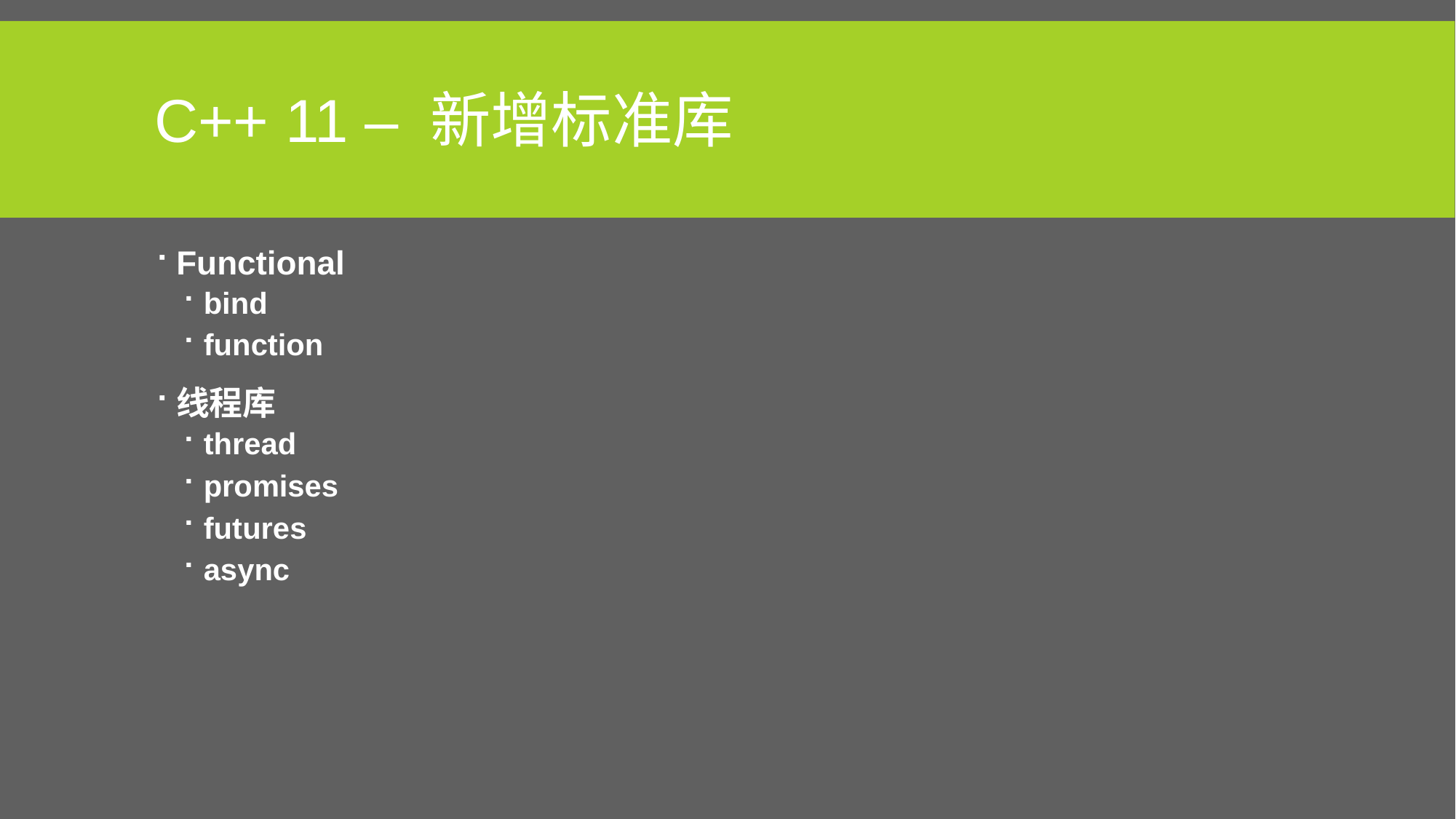

# C++ 11 – 新增标准库
Functional
bind
function
线程库
thread
promises
futures
async